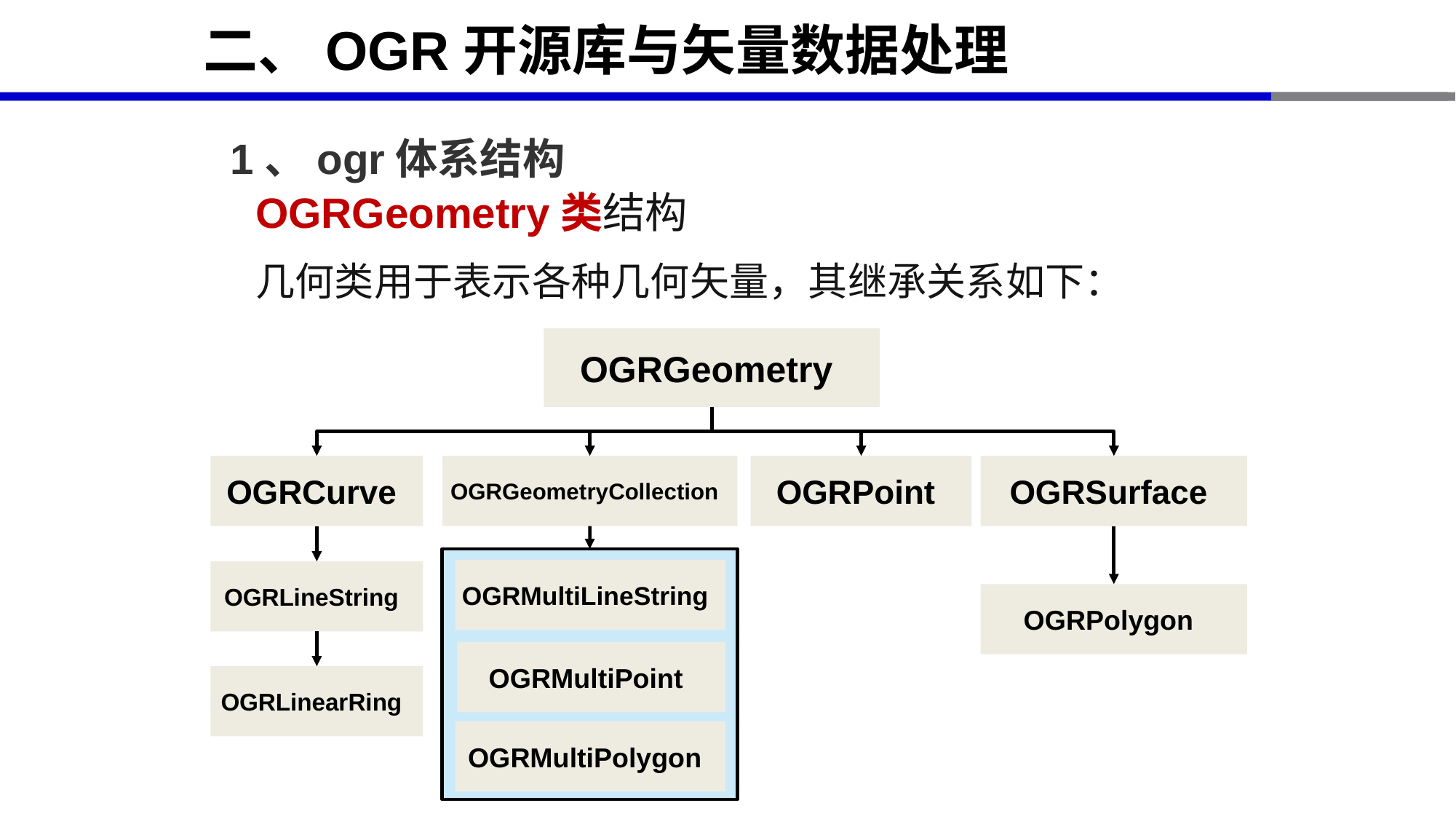

# 二、OGR开源库与矢量数据处理
1、ogr体系结构
OGRGeometry类结构
几何类用于表示各种几何矢量，其继承关系如下：
OGRGeometry
OGRPoint
OGRSurface
OGRCurve
OGRGeometryCollection

OGRMultiLineString
OGRLineString
OGRPolygon
OGRMultiPoint
OGRLinearRing
OGRMultiPolygon